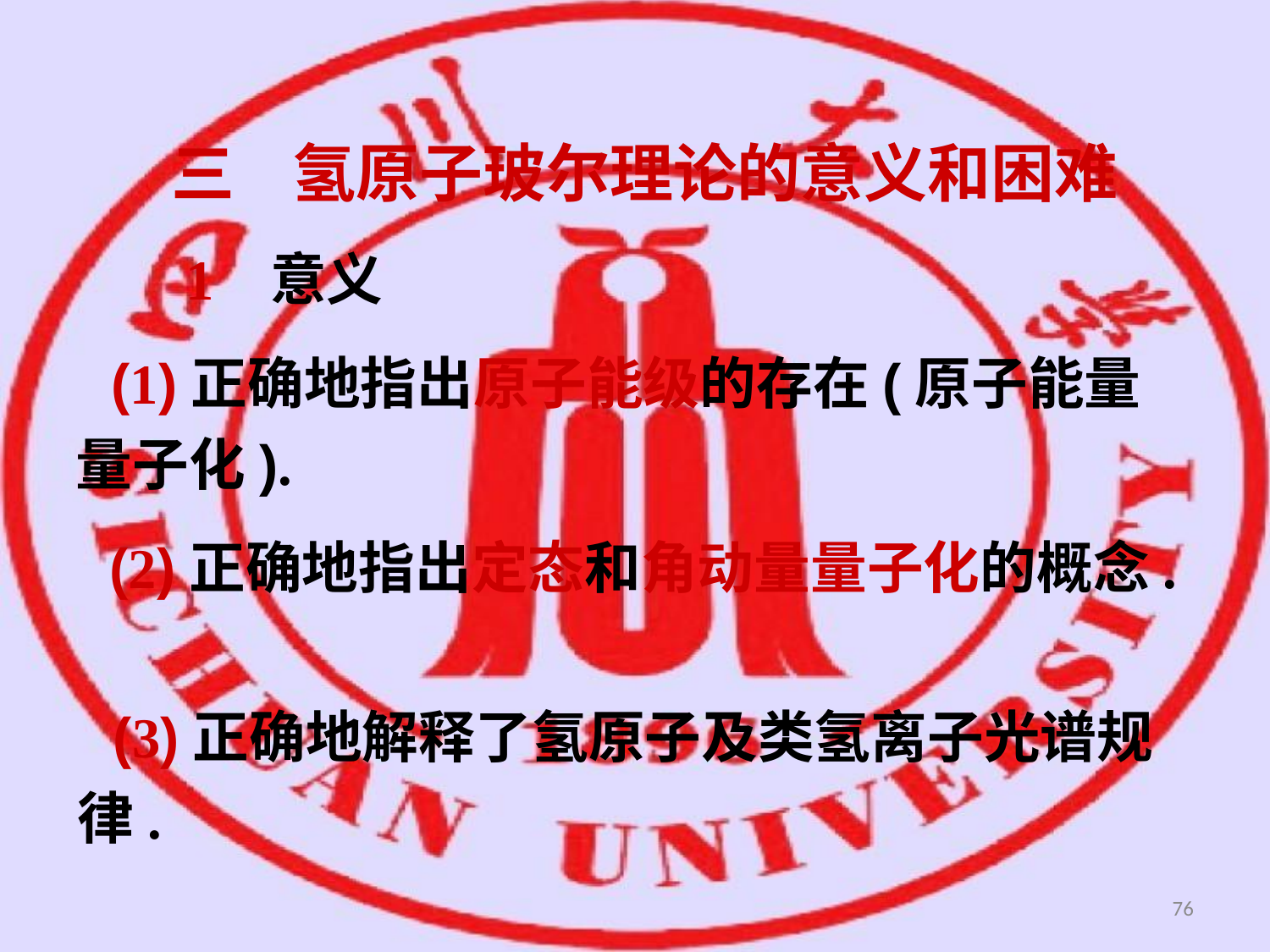

三    氢原子玻尔理论的意义和困难
1   意义
    (1)正确地指出原子能级的存在(原子能量量子化).
    (2)正确地指出定态和角动量量子化的概念.

    (3)正确地解释了氢原子及类氢离子光谱规律.
76